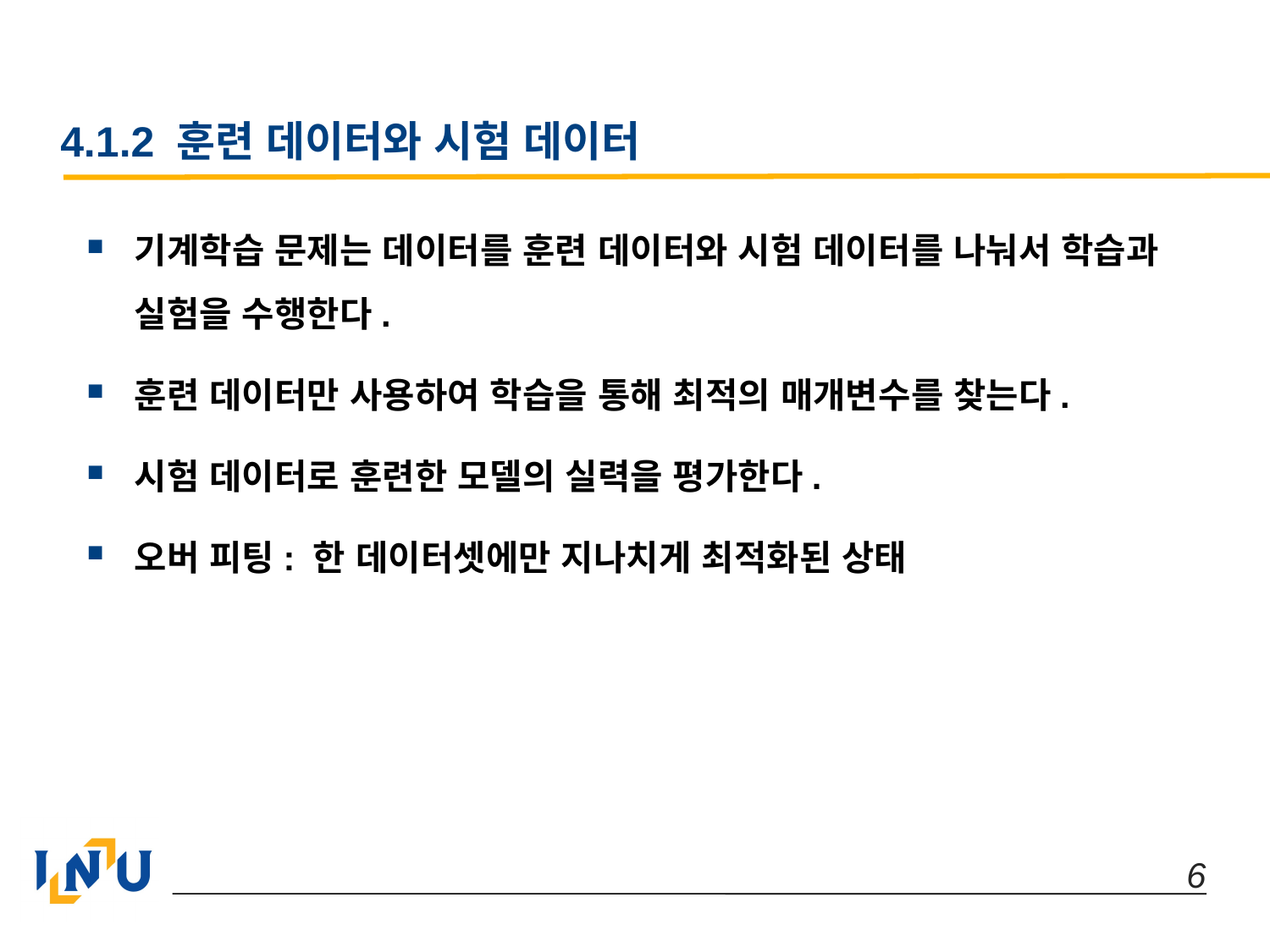

# 4.1.2 훈련 데이터와 시험 데이터
기계학습 문제는 데이터를 훈련 데이터와 시험 데이터를 나눠서 학습과 실험을 수행한다.
훈련 데이터만 사용하여 학습을 통해 최적의 매개변수를 찾는다.
시험 데이터로 훈련한 모델의 실력을 평가한다.
오버 피팅: 한 데이터셋에만 지나치게 최적화된 상태
 6